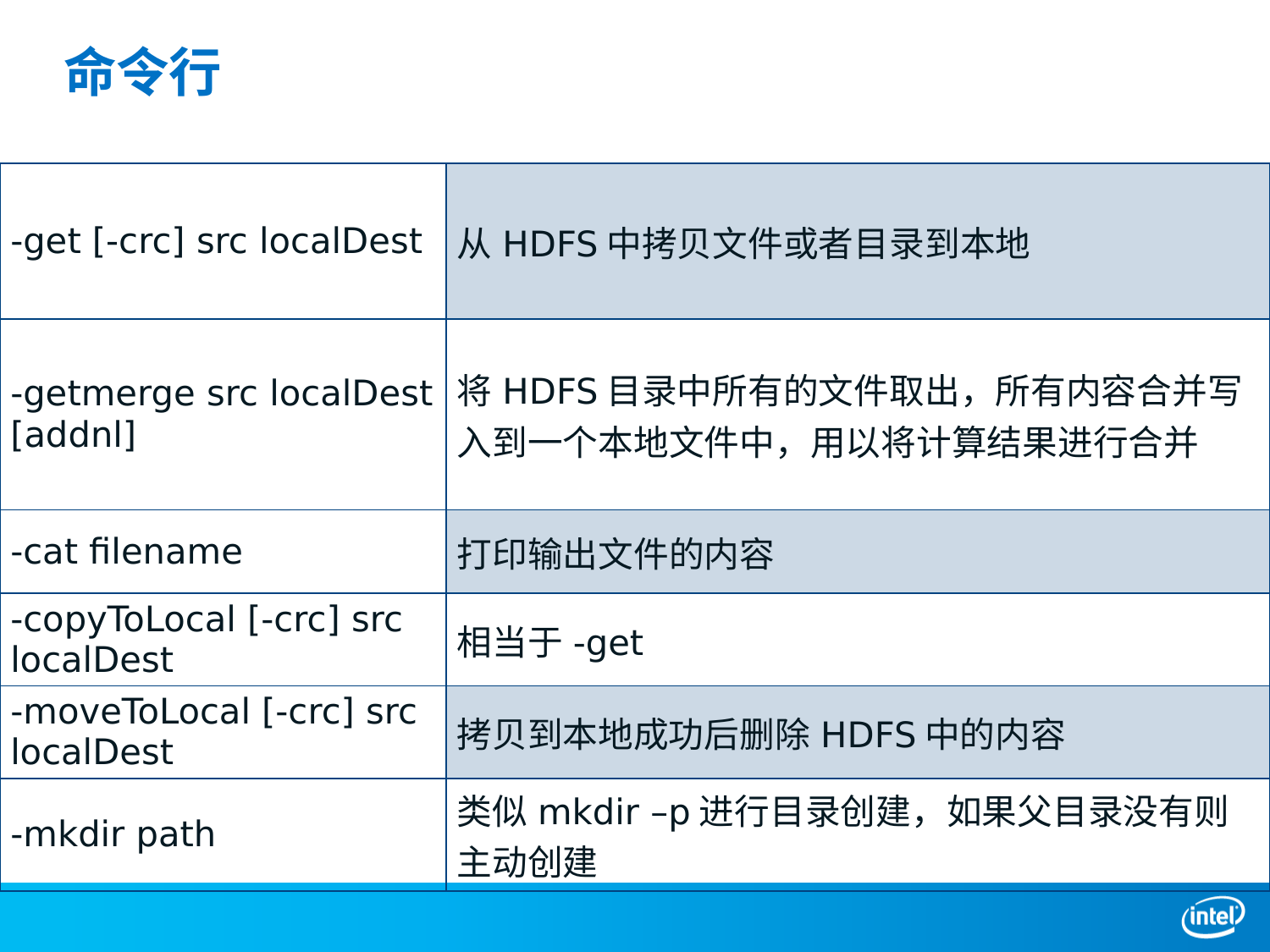

# 命令行
| -get [-crc] src localDest | 从HDFS中拷贝文件或者目录到本地 |
| --- | --- |
| -getmerge src localDest [addnl] | 将HDFS目录中所有的文件取出，所有内容合并写入到一个本地文件中，用以将计算结果进行合并 |
| -cat filename | 打印输出文件的内容 |
| -copyToLocal [-crc] src localDest | 相当于-get |
| -moveToLocal [-crc] src localDest | 拷贝到本地成功后删除HDFS中的内容 |
| -mkdir path | 类似mkdir –p进行目录创建，如果父目录没有则主动创建 |